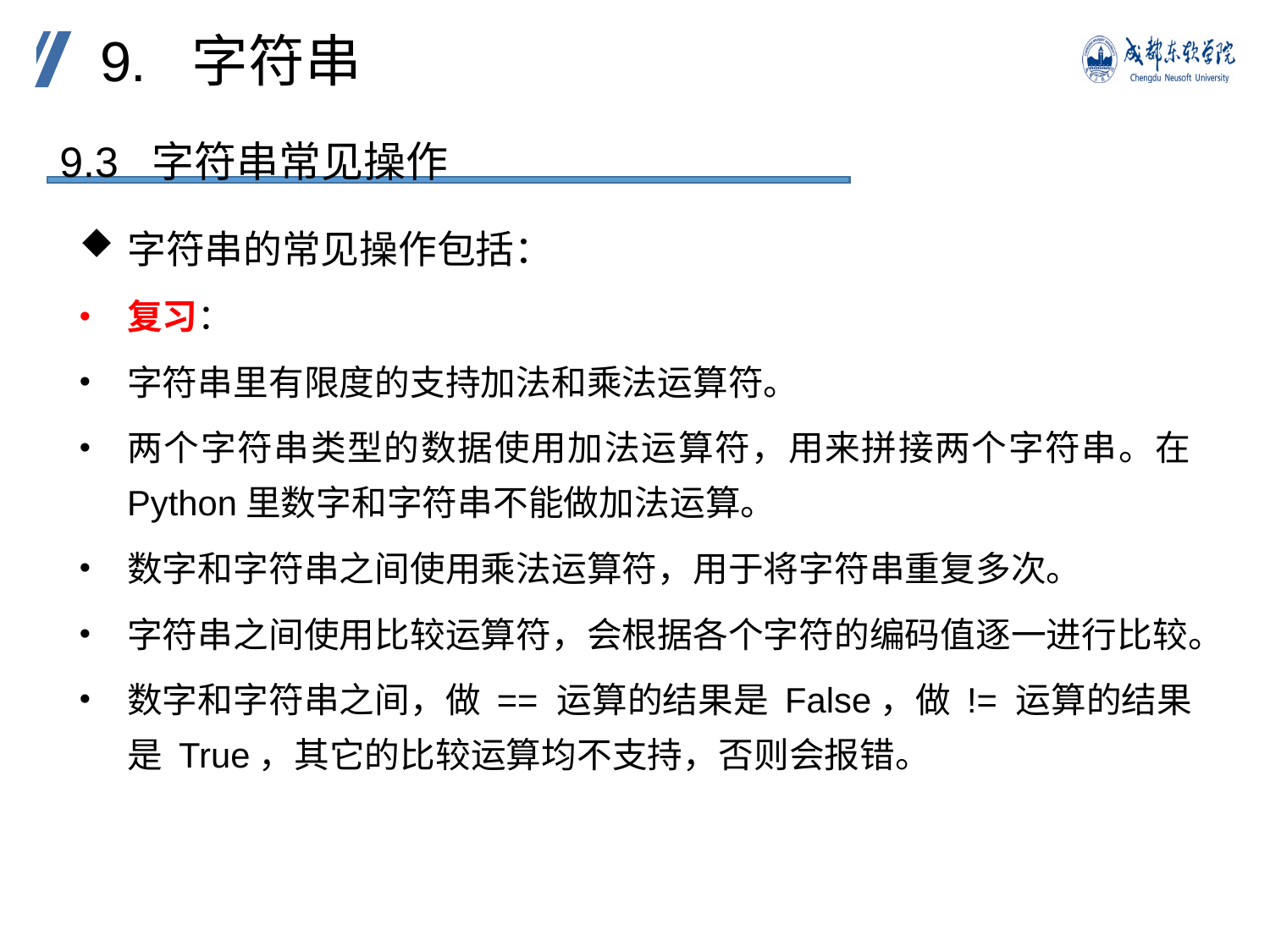

9.  字符串
9.3  字符串常见操作

字符串的常见操作包括：
复习：
字符串里有限度的支持加法和乘法运算符。
两个字符串类型的数据使用加法运算符，用来拼接两个字符串。在Python里数字和字符串不能做加法运算。
数字和字符串之间使用乘法运算符，用于将字符串重复多次。
字符串之间使用比较运算符，会根据各个字符的编码值逐一进行比较。
数字和字符串之间，做 == 运算的结果是 False，做 != 运算的结果是 True，其它的比较运算均不支持，否则会报错。